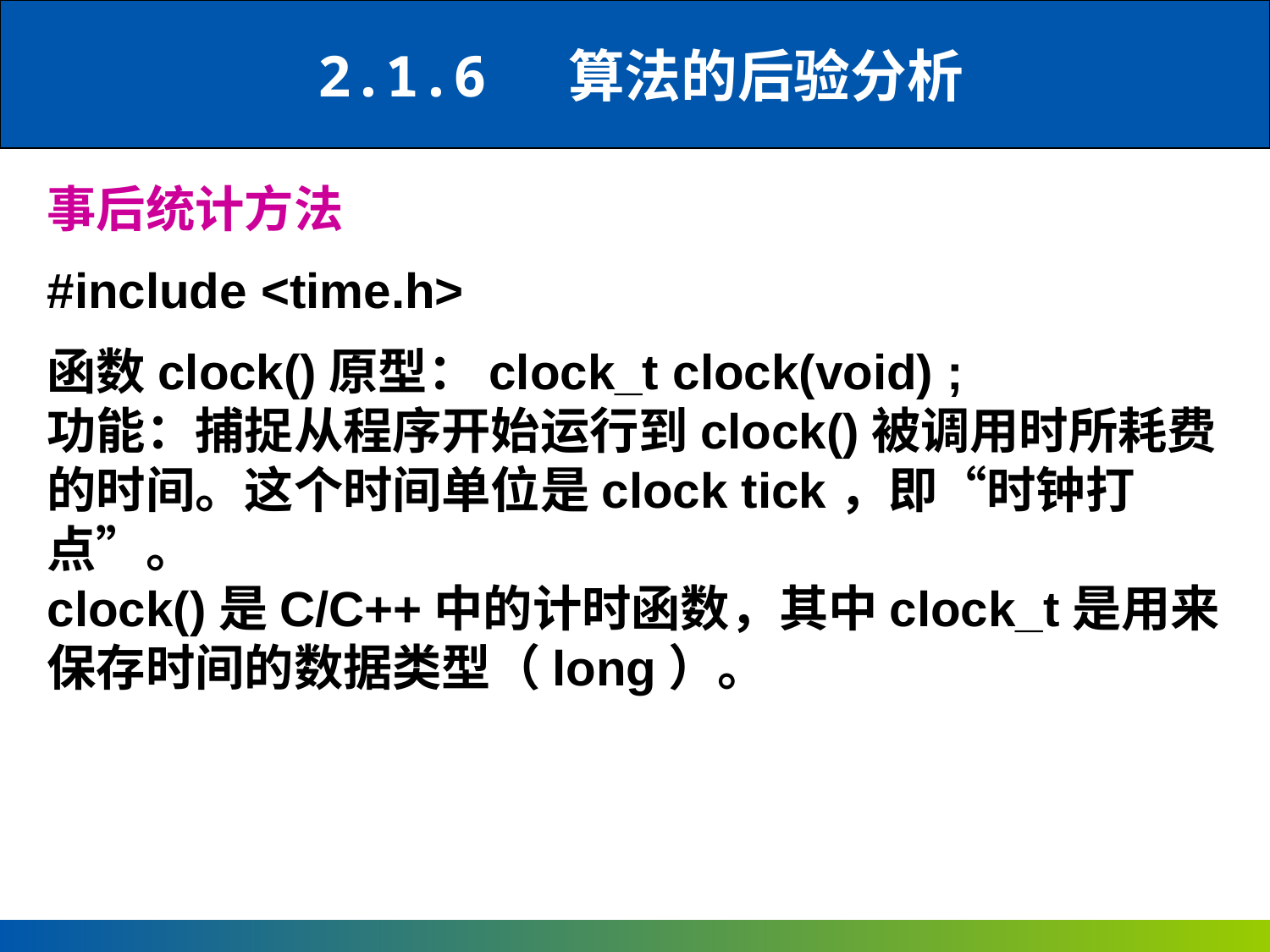

2.1.6  算法的后验分析
事后统计方法
#include <time.h>
函数clock()原型：clock_t clock(void) ;
功能：捕捉从程序开始运行到clock()被调用时所耗费的时间。这个时间单位是clock tick，即“时钟打点”。
clock()是C/C++中的计时函数，其中clock_t是用来保存时间的数据类型（long）。